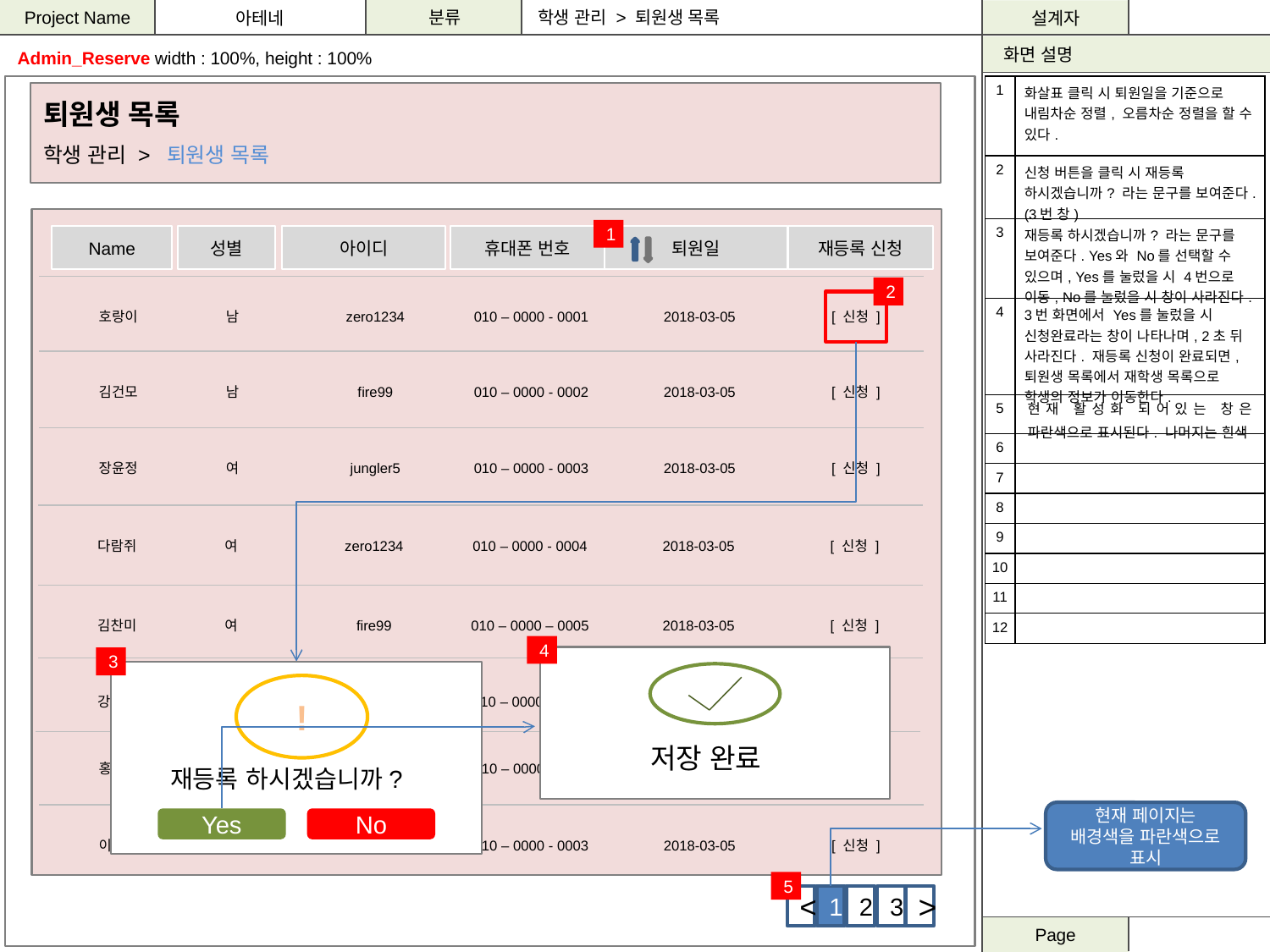

학생 관리 > 퇴원생 목록
Admin_Reserve width : 100%, height : 100%

| 1 | 화살표 클릭 시 퇴원일을 기준으로 내림차순 정렬, 오름차순 정렬을 할 수 있다. |
| --- | --- |
| 2 | 신청 버튼을 클릭 시 재등록 하시겠습니까? 라는 문구를 보여준다.(3번 창) |
| 3 | 재등록 하시겠습니까? 라는 문구를 보여준다. Yes와 No를 선택할 수 있으며, Yes를 눌렀을 시 4번으로 이동, No를 눌렀을 시 창이 사라진다. |
| 4 | 3번 화면에서 Yes를 눌렀을 시 신청완료라는 창이 나타나며, 2초 뒤 사라진다. 재등록 신청이 완료되면, 퇴원생 목록에서 재학생 목록으로 학생의 정보가 이동한다. |
| 5 | 현재 활성화 되어있는 창은 파란색으로 표시된다. 나머지는 흰색 |
| 6 |  |
| 7 |  |
| 8 |  |
| 9 |  |
| 10 |  |
| 11 |  |
| 12 |  |
퇴원생 목록
학생 관리 > 퇴원생 목록

1
Name
성별
아이디
휴대폰 번호
퇴원일
재등록 신청

2
호랑이
남
zero1234
010 – 0000 - 0001
2018-03-05
[ 신청 ]

김건모
남
fire99
010 – 0000 - 0002
2018-03-05
[ 신청 ]
장윤정
여
jungler5
010 – 0000 - 0003
2018-03-05
[ 신청 ]
다람쥐
여
zero1234
010 – 0000 - 0004
2018-03-05
[ 신청 ]
김찬미
여
fire99
010 – 0000 – 0005
2018-03-05
[ 신청 ]
4

3

강감찬
여
jungler5
010 – 0000 - 0003
2018-03-05
[ 신청 ]
!
저장 완료
홍길동
여
fire99
010 – 0000 - 0002
2018-03-05
[ 신청 ]
재등록 하시겠습니까?
현재 페이지는 배경색을 파란색으로 표시
No
Yes
이순신
여
jungler5
010 – 0000 - 0003
2018-03-05
[ 신청 ]
5
<
1
2
3
>